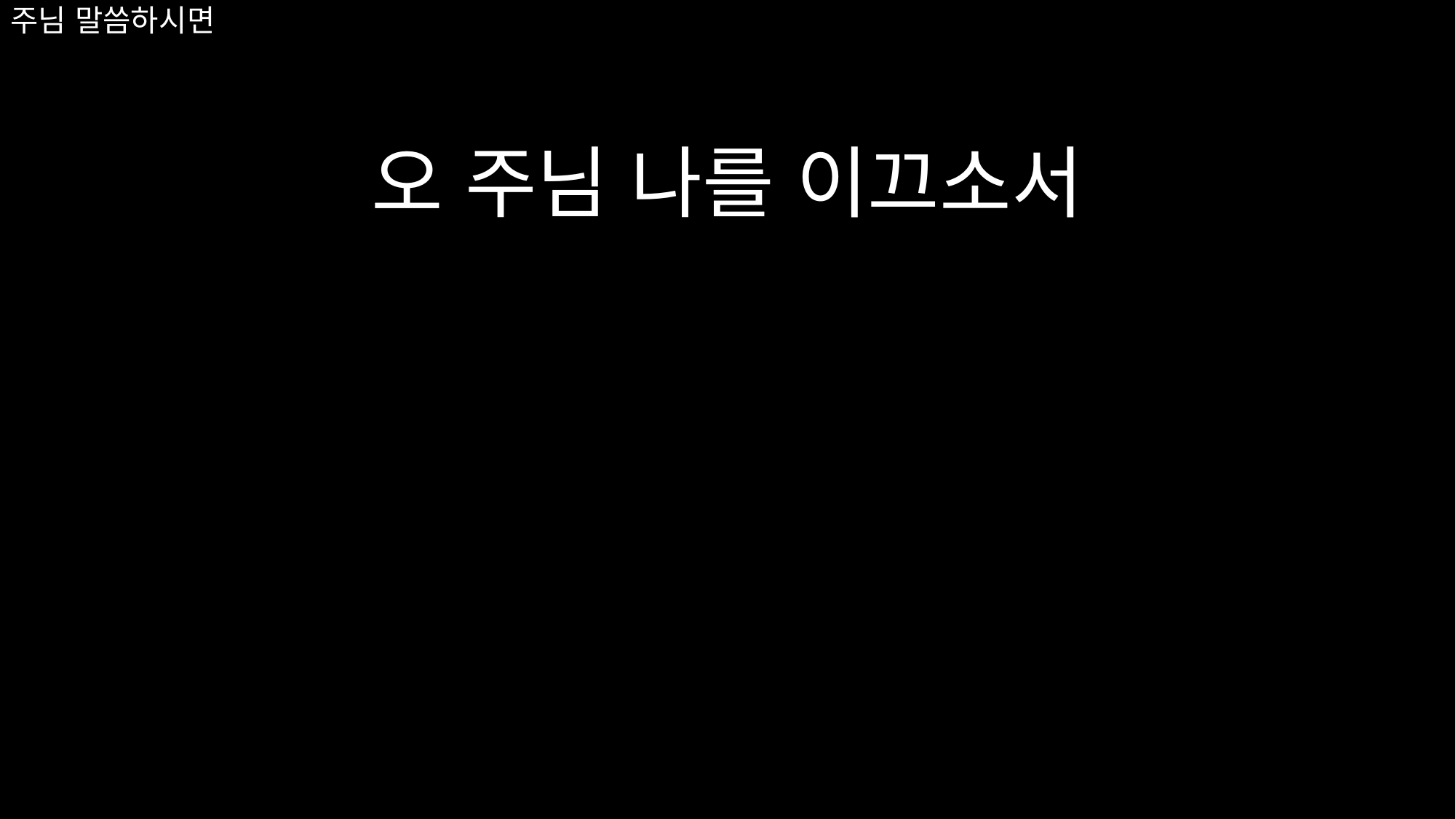

# 주님 말씀하시면
오 주님 나를 이끄소서